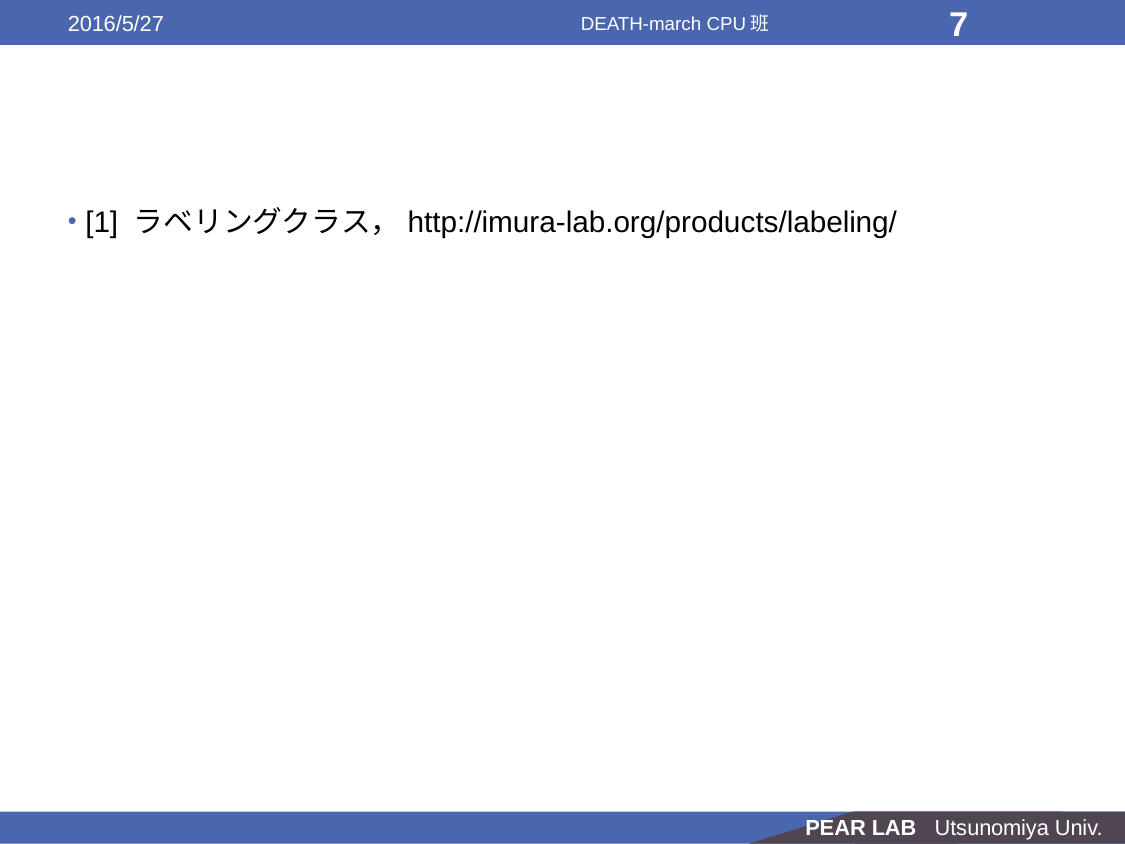

2016/5/27
DEATH-march CPU班
7
#
[1] ラベリングクラス，http://imura-lab.org/products/labeling/